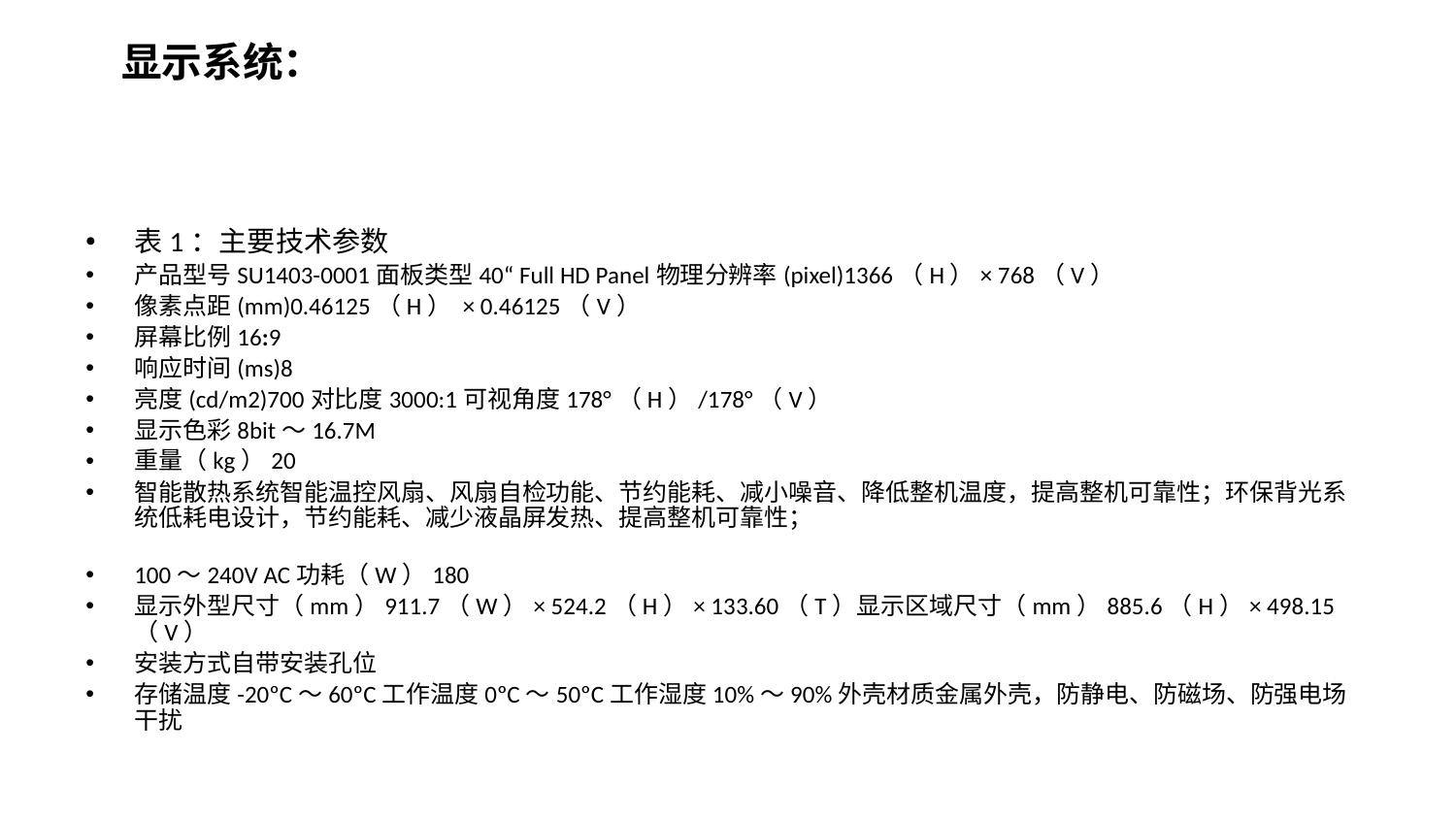

# 显示系统：

表1：主要技术参数
产品型号SU1403-0001面板类型40“ Full HD Panel物理分辨率(pixel)1366（H）× 768（V）
像素点距(mm)0.46125（H） × 0.46125（V）
屏幕比例16:9
响应时间(ms)8
亮度(cd/m2)700对比度3000:1可视角度178°（H）/178°（V）
显示色彩8bit～16.7M
重量（kg）20
智能散热系统智能温控风扇、风扇自检功能、节约能耗、减小噪音、降低整机温度，提高整机可靠性；环保背光系统低耗电设计，节约能耗、减少液晶屏发热、提高整机可靠性；
100～240V AC功耗（W）180
显示外型尺寸（mm）911.7（W）× 524.2（H）× 133.60（T）显示区域尺寸（mm）885.6（H）× 498.15（V）
安装方式自带安装孔位
存储温度-20ºC～60ºC工作温度0ºC～50ºC工作湿度10%～90%外壳材质金属外壳，防静电、防磁场、防强电场干扰